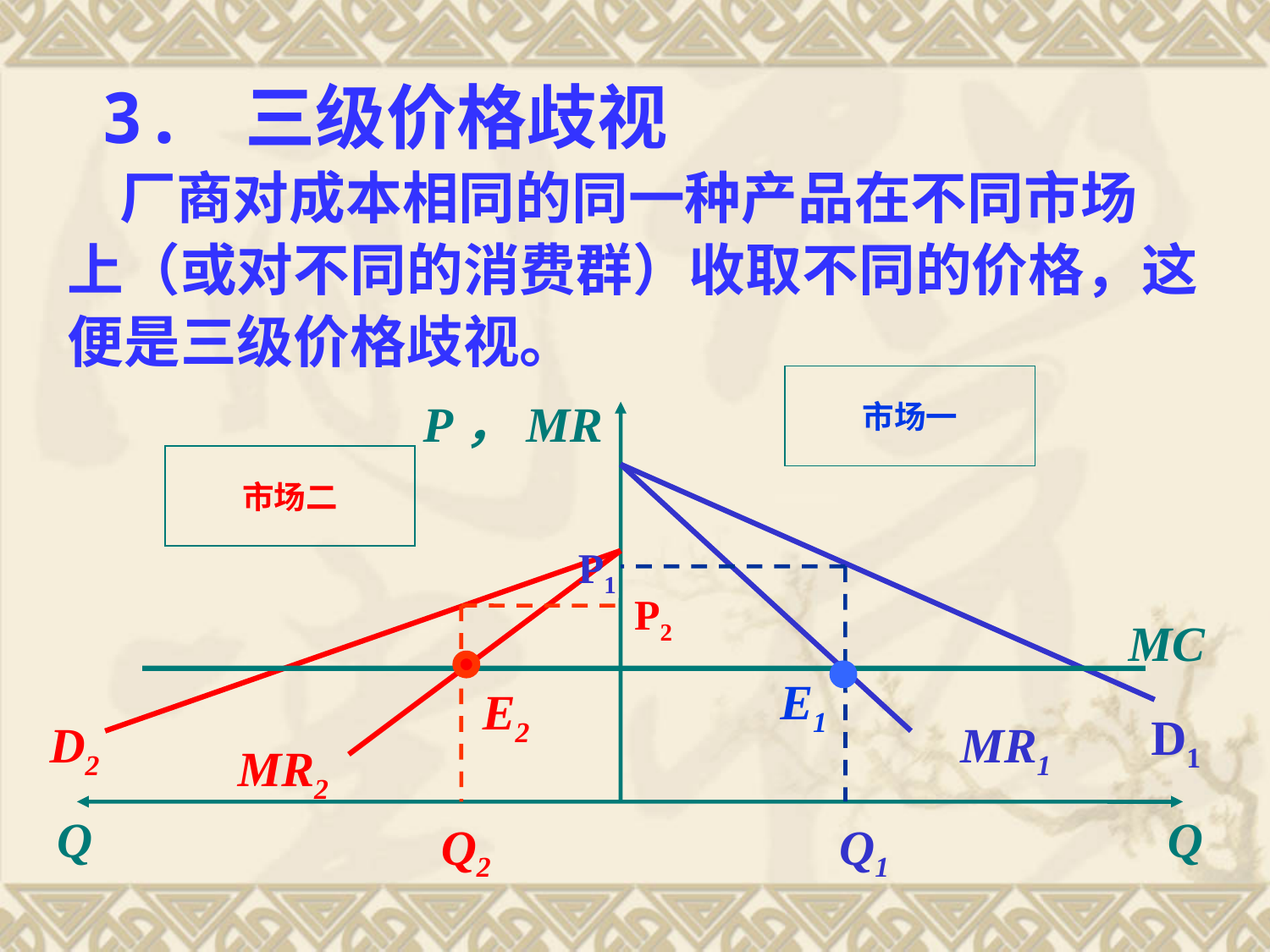

3. 三级价格歧视
   厂商对成本相同的同一种产品在不同市场
上（或对不同的消费群）收取不同的价格，这
便是三级价格歧视。
市场一
P，MR

市场二

P1

P2

MC

E1

E2
D1
D2
MR1
MR2
Q

Q
Q2
Q1